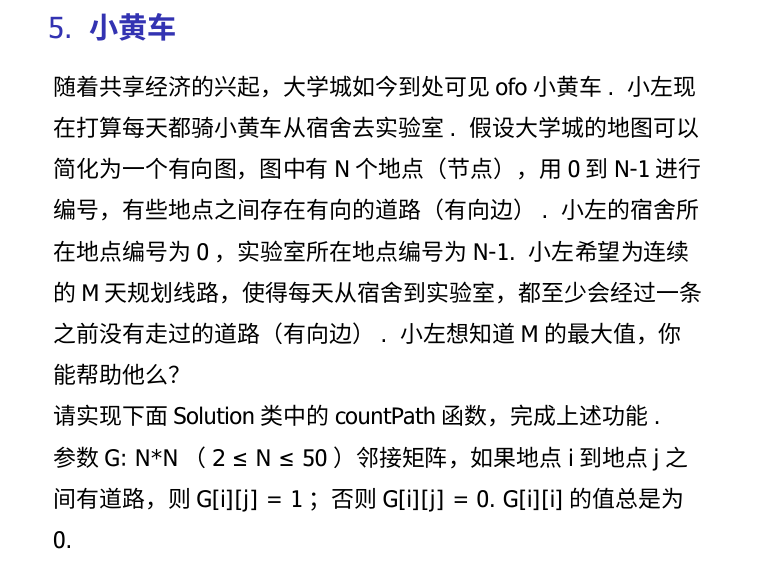

# 5. 小黄车
随着共享经济的兴起，大学城如今到处可见ofo小黄车. 小左现在打算每天都骑小黄车从宿舍去实验室. 假设大学城的地图可以简化为一个有向图，图中有N个地点（节点），用0到N-1进行编号，有些地点之间存在有向的道路（有向边）. 小左的宿舍所在地点编号为0，实验室所在地点编号为N-1. 小左希望为连续的M天规划线路，使得每天从宿舍到实验室，都至少会经过一条之前没有走过的道路（有向边）. 小左想知道M的最大值，你能帮助他么？
请实现下面Solution类中的countPath函数，完成上述功能.
参数G: N*N（2 ≤ N ≤ 50）邻接矩阵，如果地点i到地点j之间有道路，则G[i][j] = 1；否则G[i][j] = 0. G[i][i]的值总是为0.
返回值：M的最大值. 如果不存在满足要求的路径则返回0.